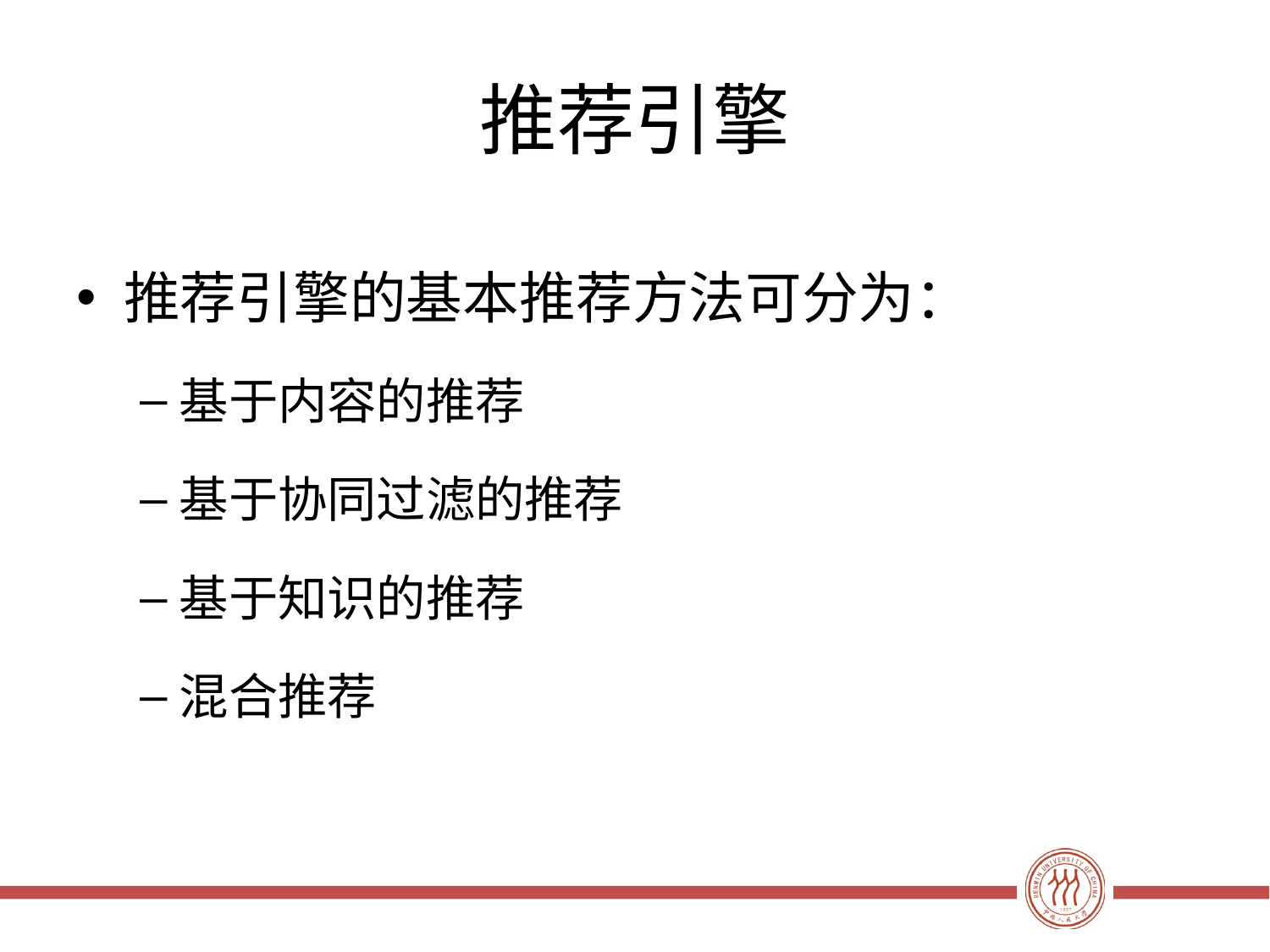

# 推荐引擎
推荐引擎的基本推荐方法可分为：
基于内容的推荐
基于协同过滤的推荐
基于知识的推荐
混合推荐